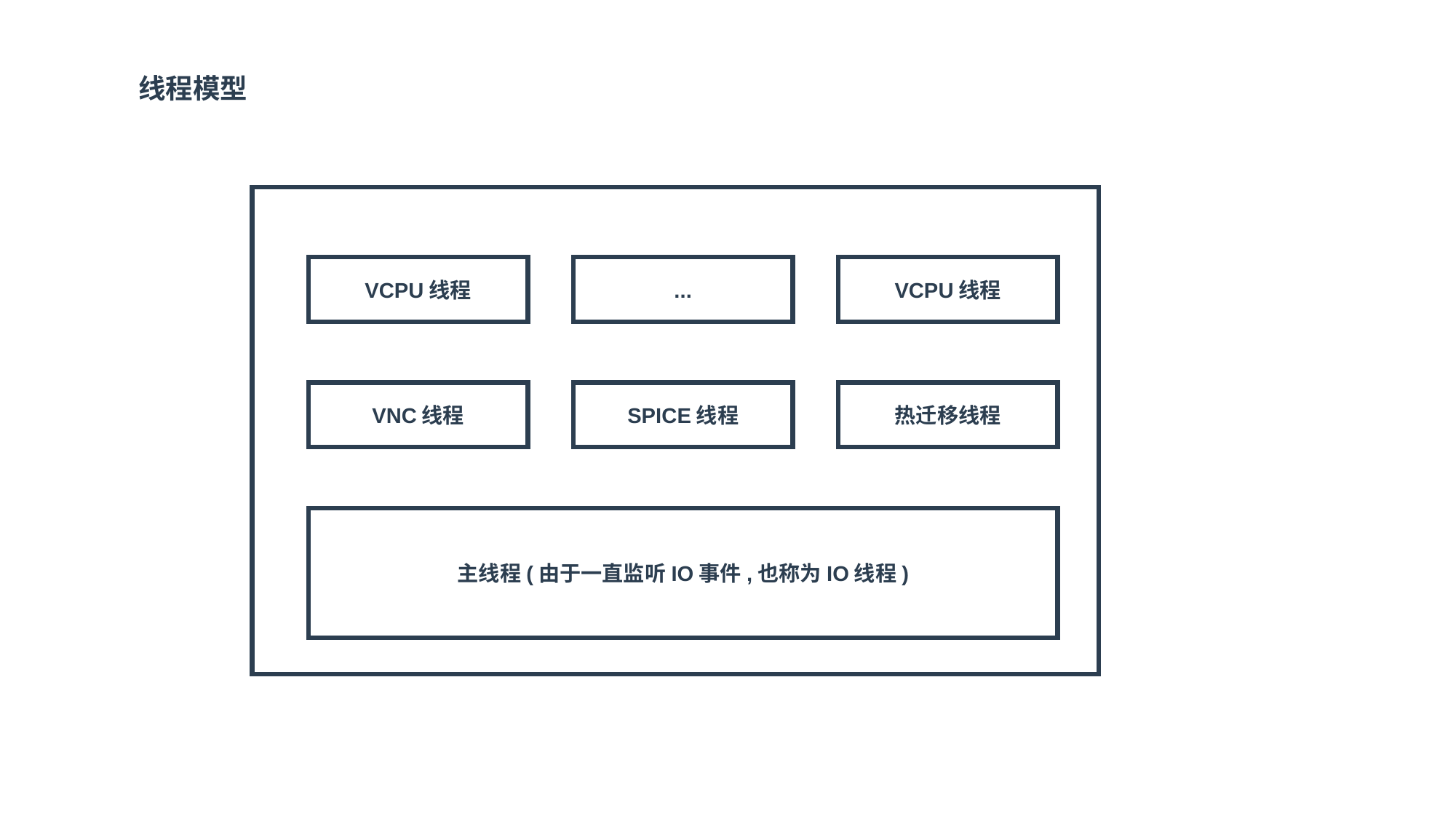

线程模型

VCPU线程
...
VCPU线程
VNC线程
SPICE线程
热迁移线程
主线程(由于一直监听IO事件,也称为IO线程)